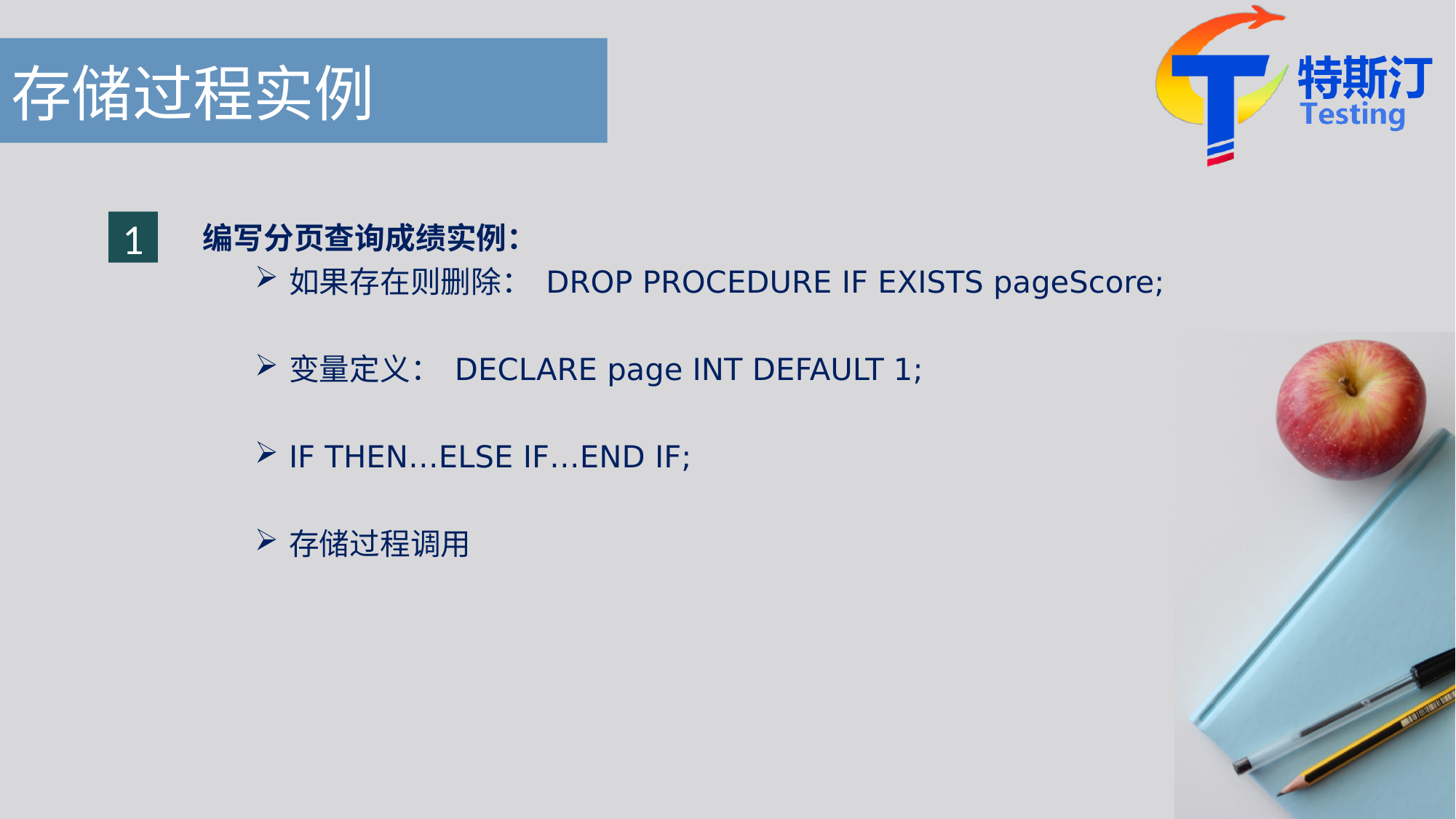

# 存储过程实例
编写分页查询成绩实例：
如果存在则删除： DROP PROCEDURE IF EXISTS pageScore;

变量定义： DECLARE page INT DEFAULT 1;

IF THEN…ELSE IF…END IF;

存储过程调用
1